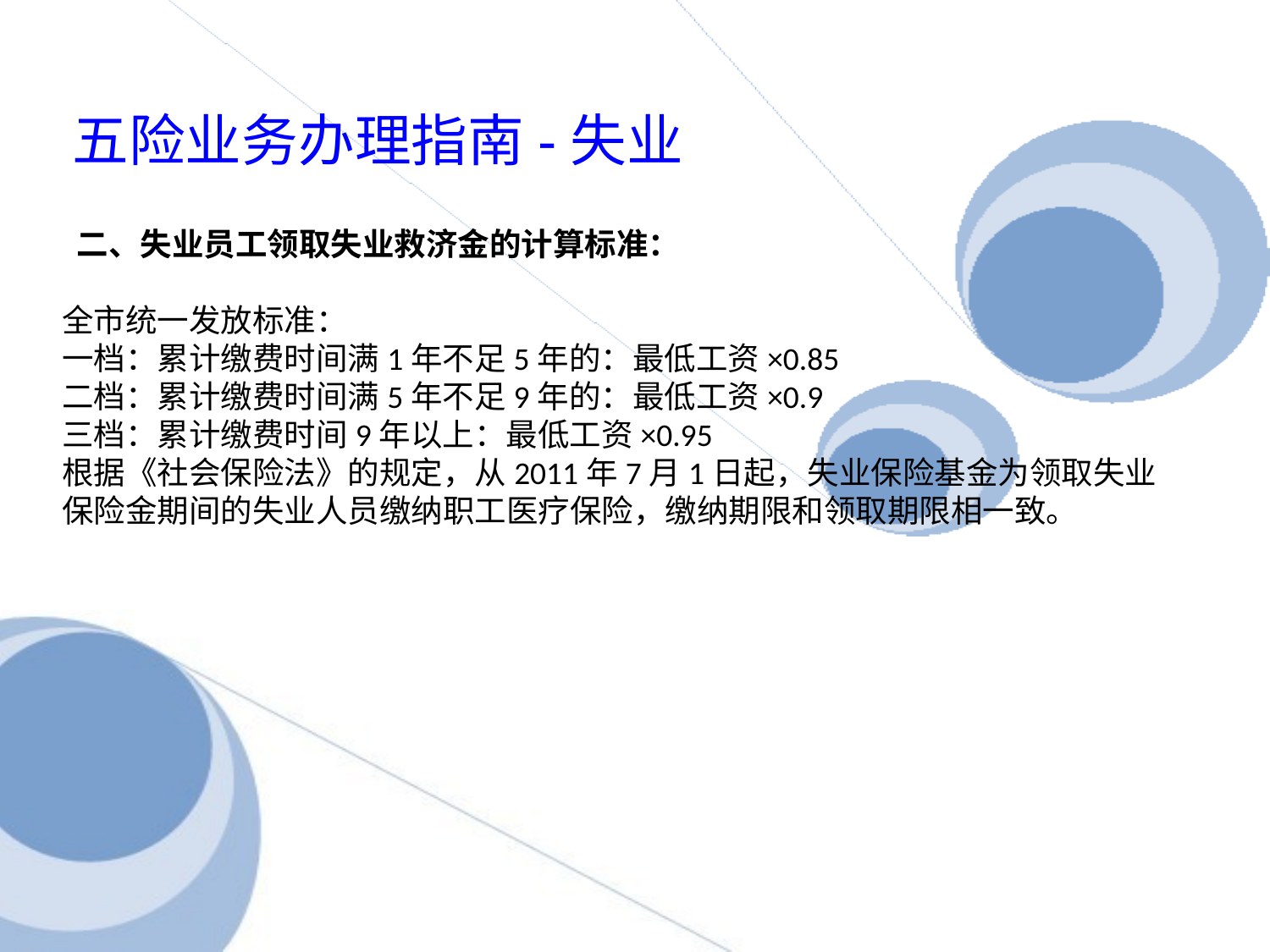

# 五险业务办理指南-失业
 二、失业员工领取失业救济金的计算标准：

全市统一发放标准：
一档：累计缴费时间满1年不足5年的：最低工资×0.85
二档：累计缴费时间满5年不足9年的：最低工资×0.9
三档：累计缴费时间9年以上：最低工资×0.95
根据《社会保险法》的规定，从2011年7月1日起，失业保险基金为领取失业保险金期间的失业人员缴纳职工医疗保险，缴纳期限和领取期限相一致。